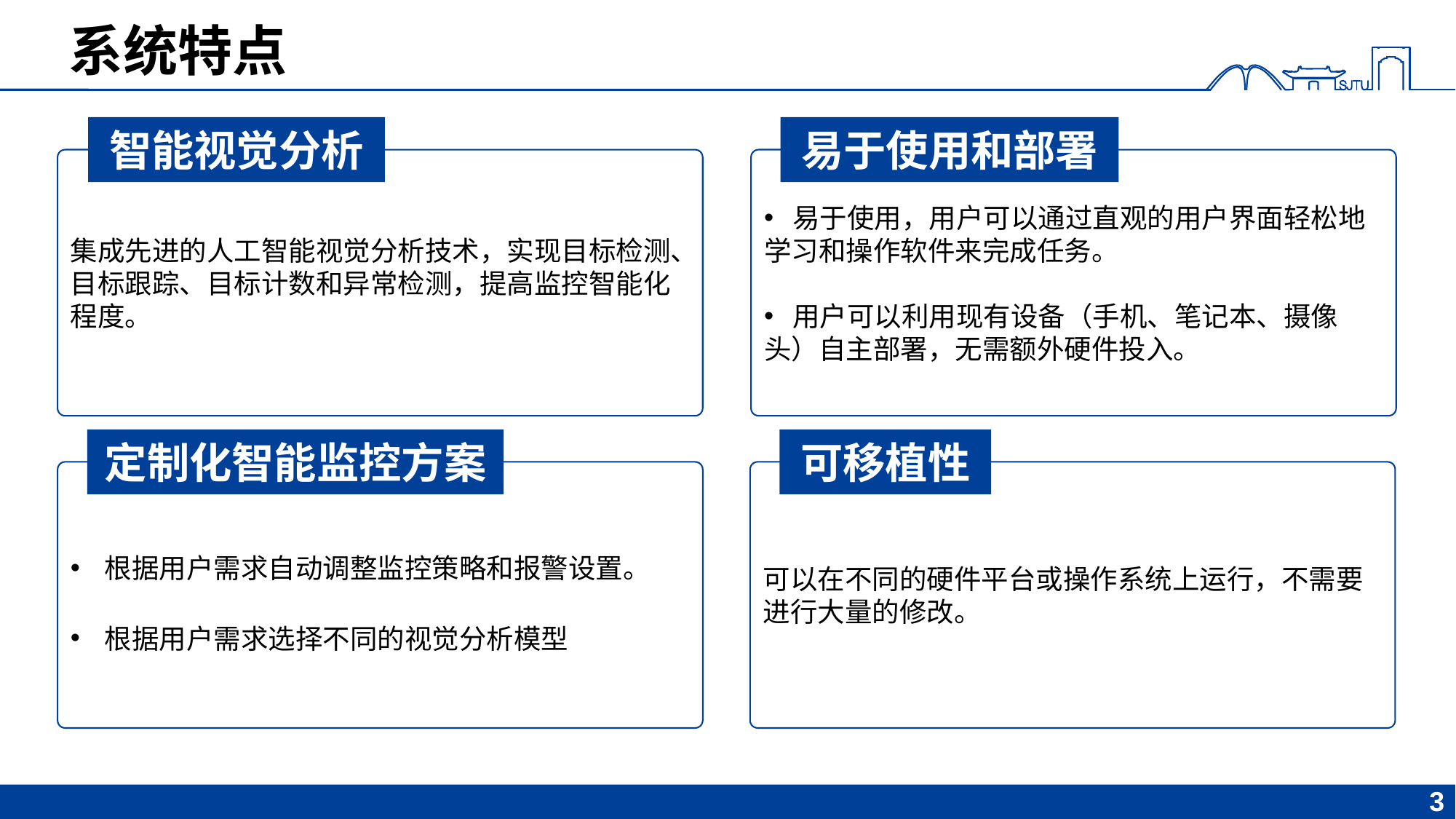

# 系统特点
智能视觉分析
易于使用和部署

集成先进的人工智能视觉分析技术，实现目标检测、目标跟踪、目标计数和异常检测，提高监控智能化程度。

  易于使用，用户可以通过直观的用户界面轻松地学习和操作软件来完成任务。

  用户可以利用现有设备（手机、笔记本、摄像头）自主部署，无需额外硬件投入。
定制化智能监控方案
可移植性

根据用户需求自动调整监控策略和报警设置。

根据用户需求选择不同的视觉分析模型

可以在不同的硬件平台或操作系统上运行，不需要进行大量的修改。
3